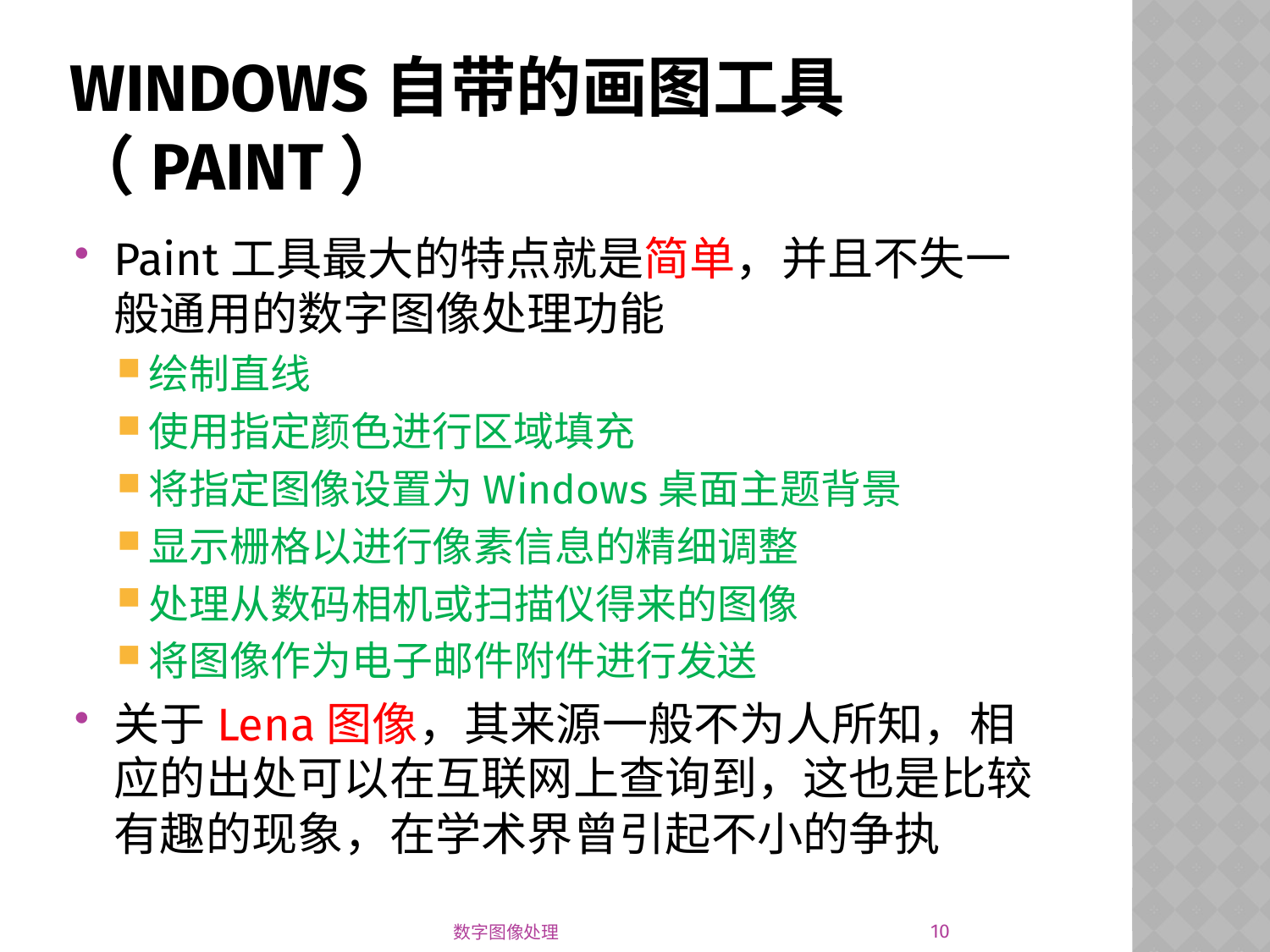

# Windows自带的画图工具（Paint）
Paint工具最大的特点就是简单，并且不失一般通用的数字图像处理功能
绘制直线
使用指定颜色进行区域填充
将指定图像设置为Windows桌面主题背景
显示栅格以进行像素信息的精细调整
处理从数码相机或扫描仪得来的图像
将图像作为电子邮件附件进行发送
关于Lena图像，其来源一般不为人所知，相应的出处可以在互联网上查询到，这也是比较有趣的现象，在学术界曾引起不小的争执
10
数字图像处理